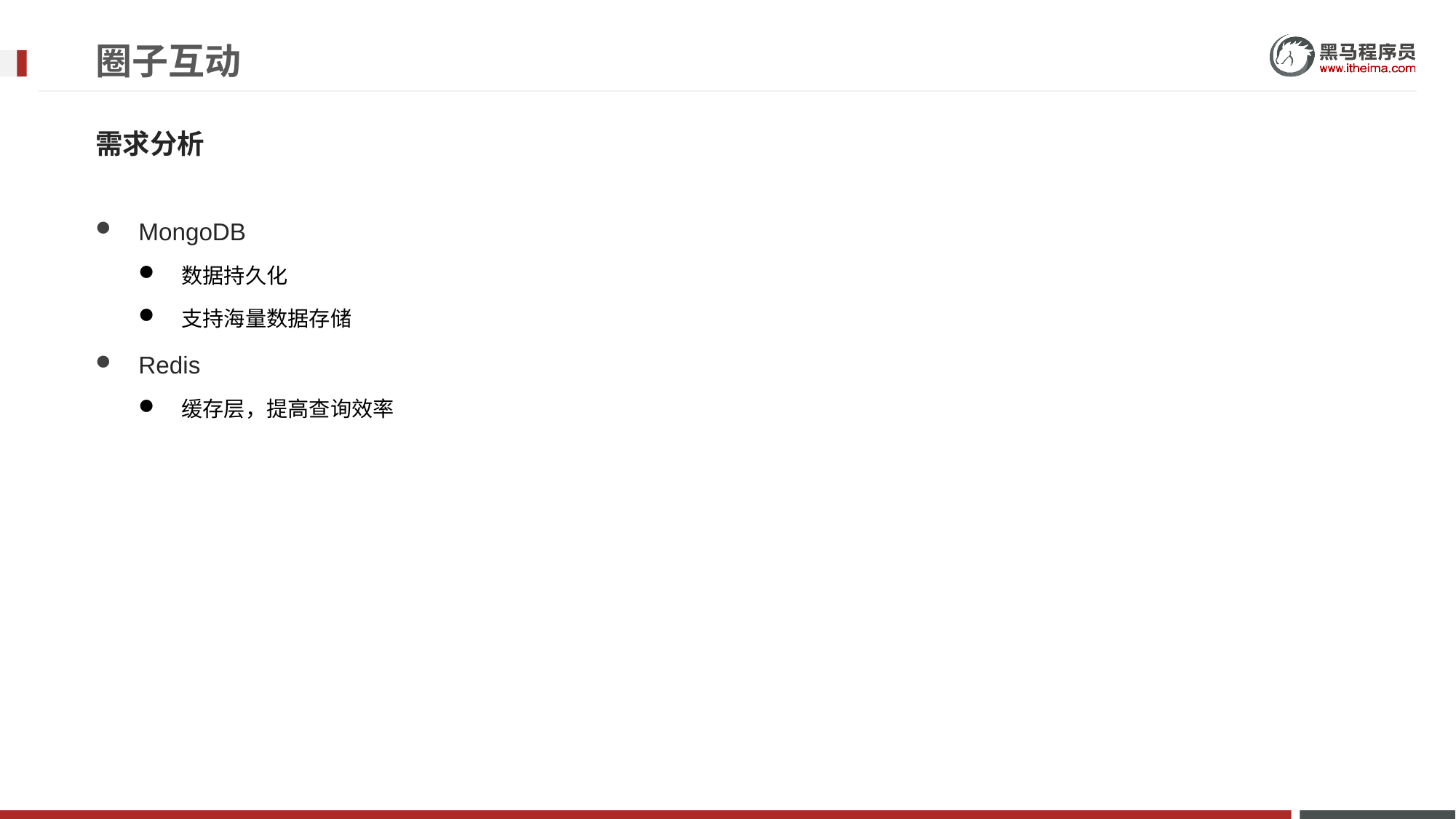

# 圈子互动
需求分析
MongoDB
数据持久化
支持海量数据存储
Redis
缓存层，提高查询效率